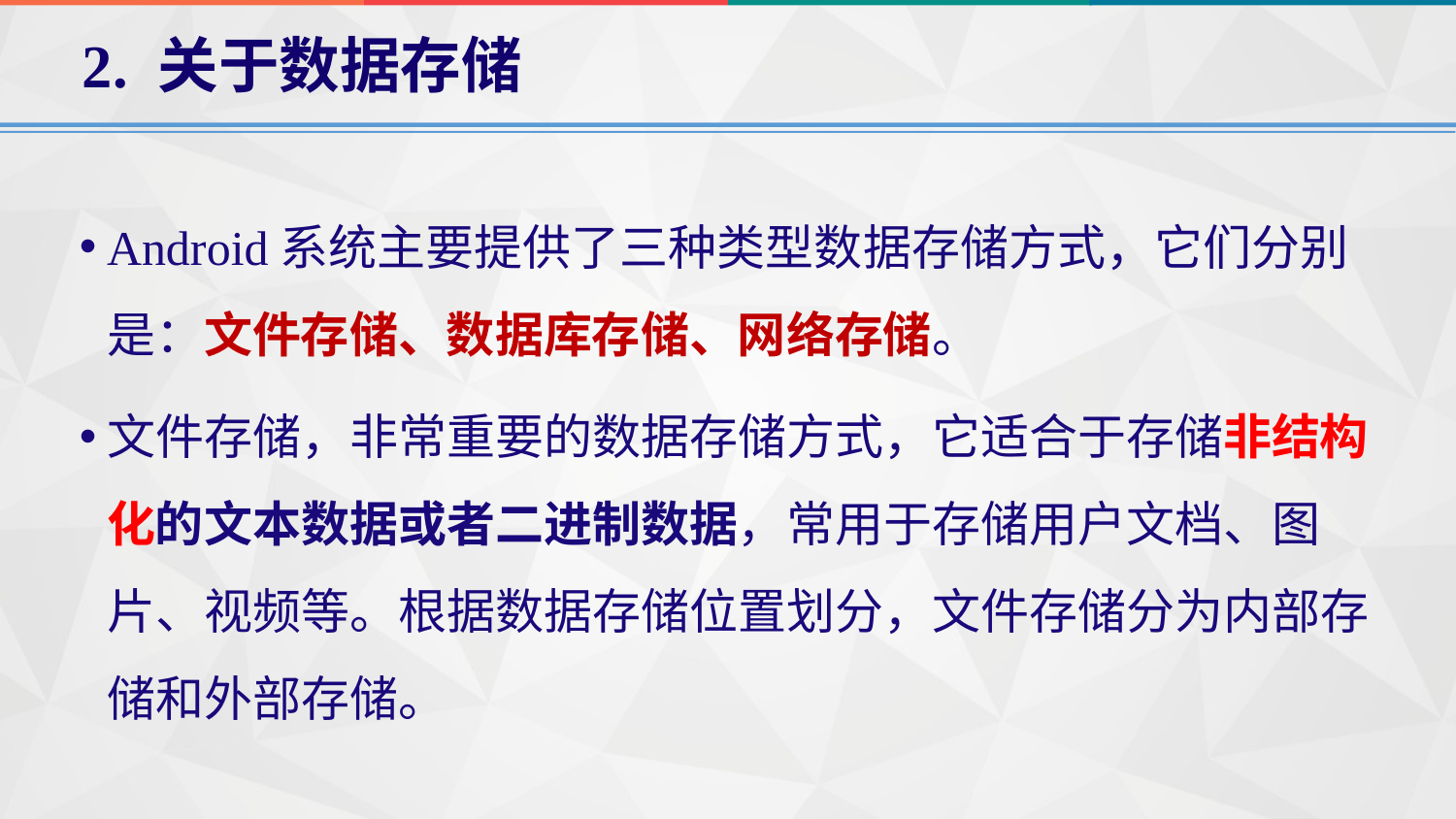

2. 关于数据存储
Android系统主要提供了三种类型数据存储方式，它们分别是：文件存储、数据库存储、网络存储。
文件存储，非常重要的数据存储方式，它适合于存储非结构化的文本数据或者二进制数据，常用于存储用户文档、图片、视频等。根据数据存储位置划分，文件存储分为内部存储和外部存储。